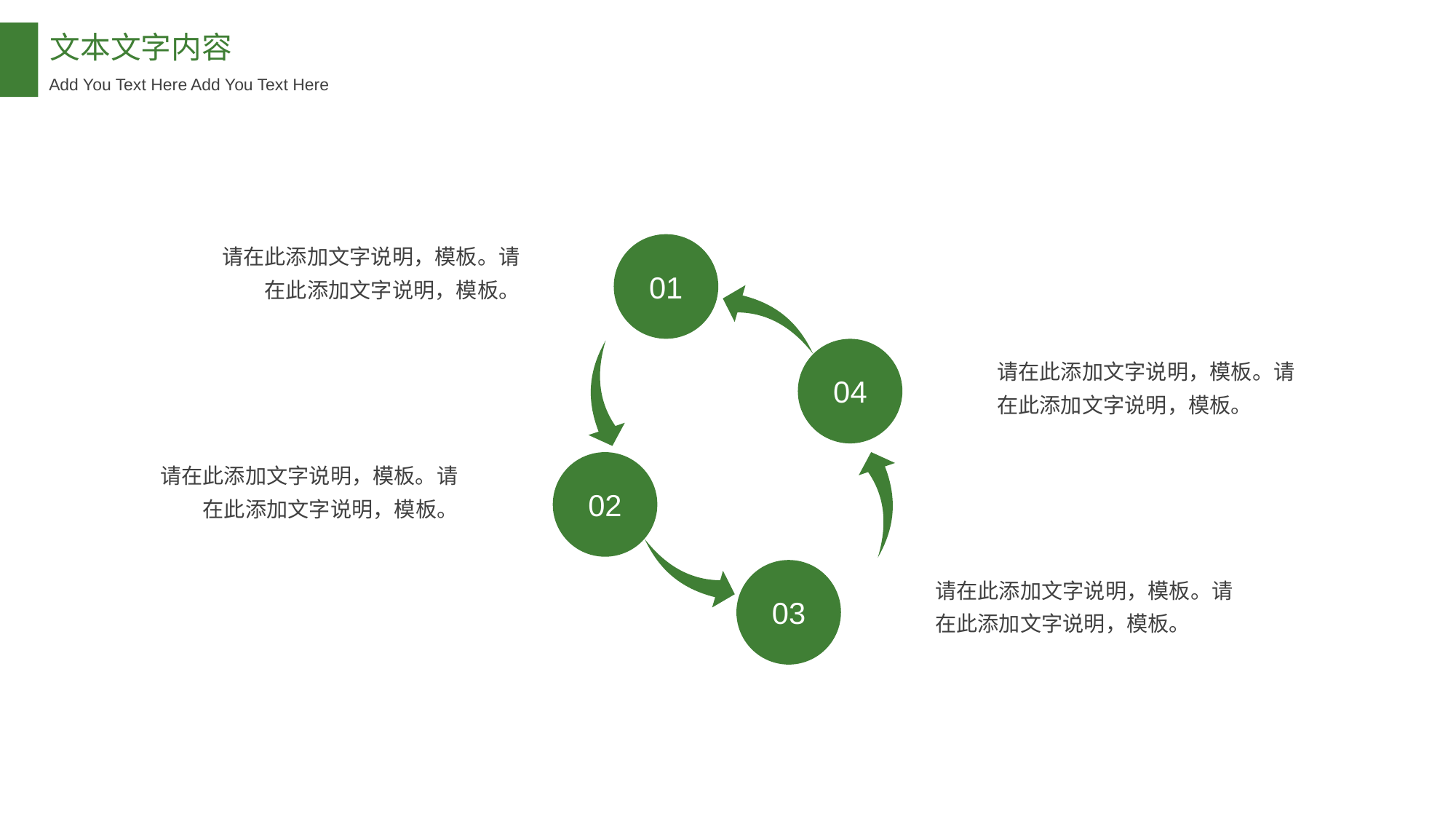

文本文字内容
Add You Text Here Add You Text Here
请在此添加文字说明，模板。请在此添加文字说明，模板。
01

04

请在此添加文字说明，模板。请在此添加文字说明，模板。
请在此添加文字说明，模板。请在此添加文字说明，模板。

02

03
请在此添加文字说明，模板。请在此添加文字说明，模板。